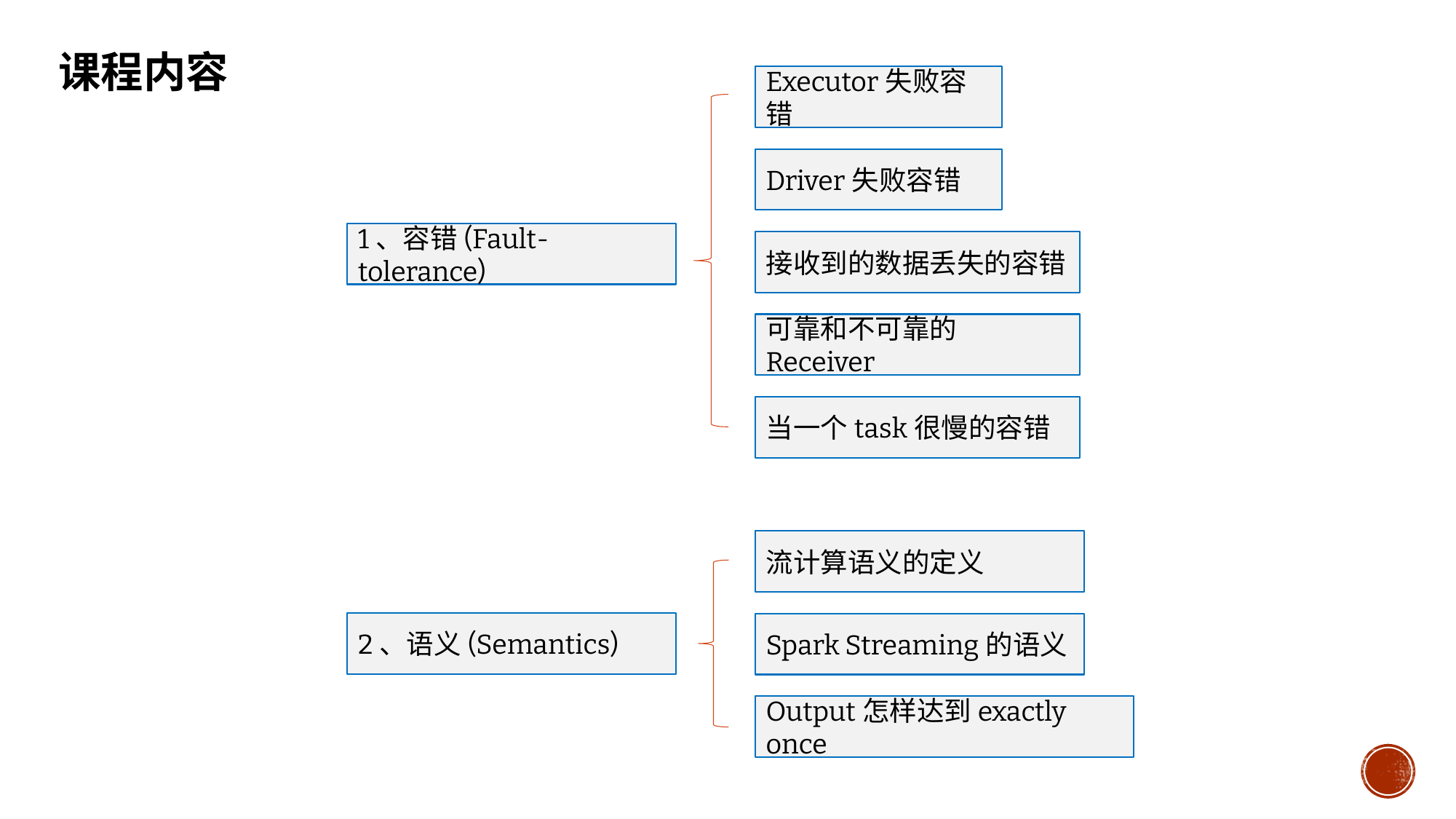

课程内容
Executor失败容错

Driver失败容错
1、容错(Fault-tolerance)
接收到的数据丢失的容错
可靠和不可靠的Receiver
当一个task很慢的容错
流计算语义的定义

2、语义(Semantics)
Spark Streaming的语义
Output怎样达到exactly once